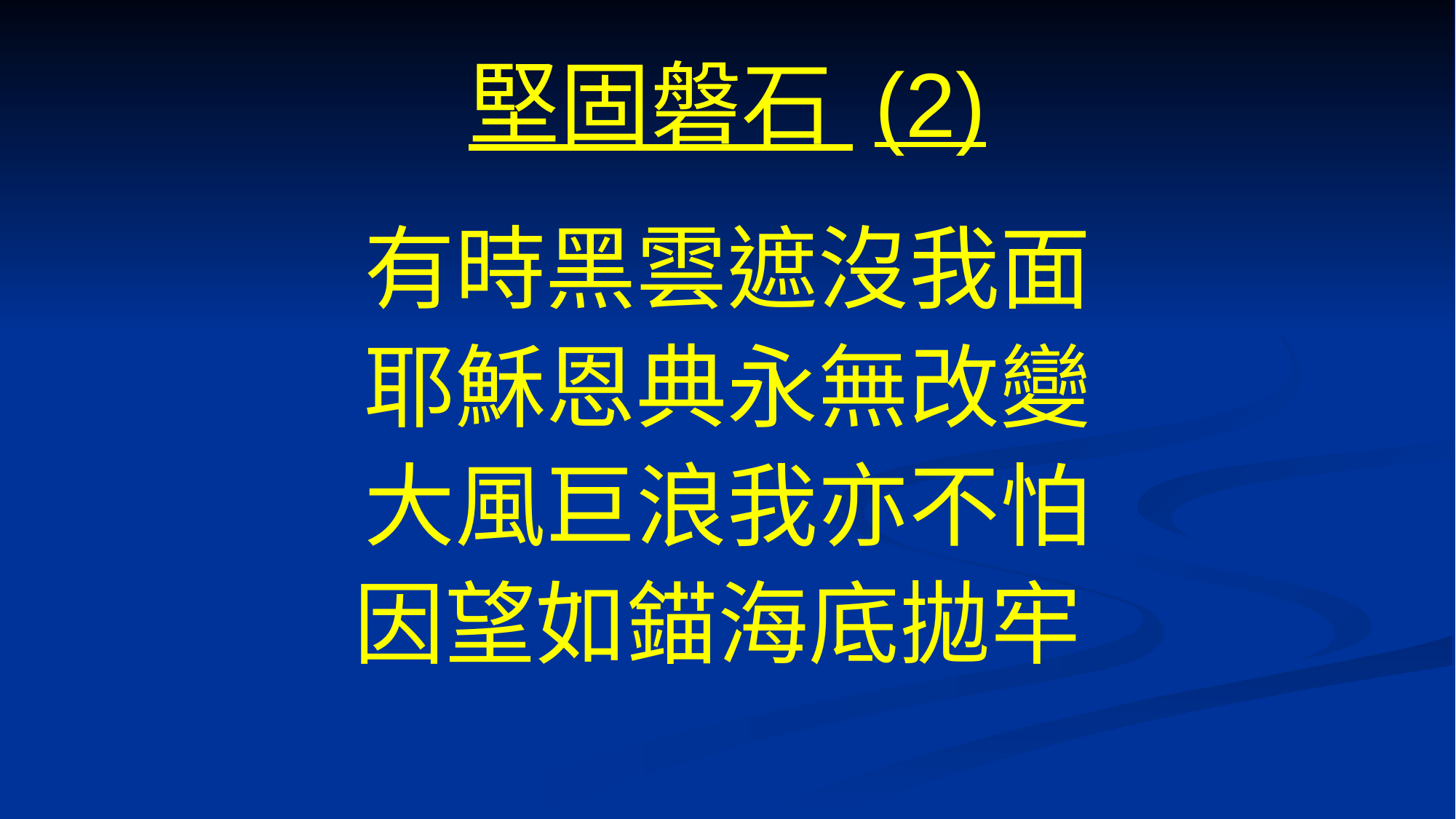

# 堅固磐石 (2)
有時黑雲遮沒我面
耶穌恩典永無改變
大風巨浪我亦不怕
因望如錨海底拋牢